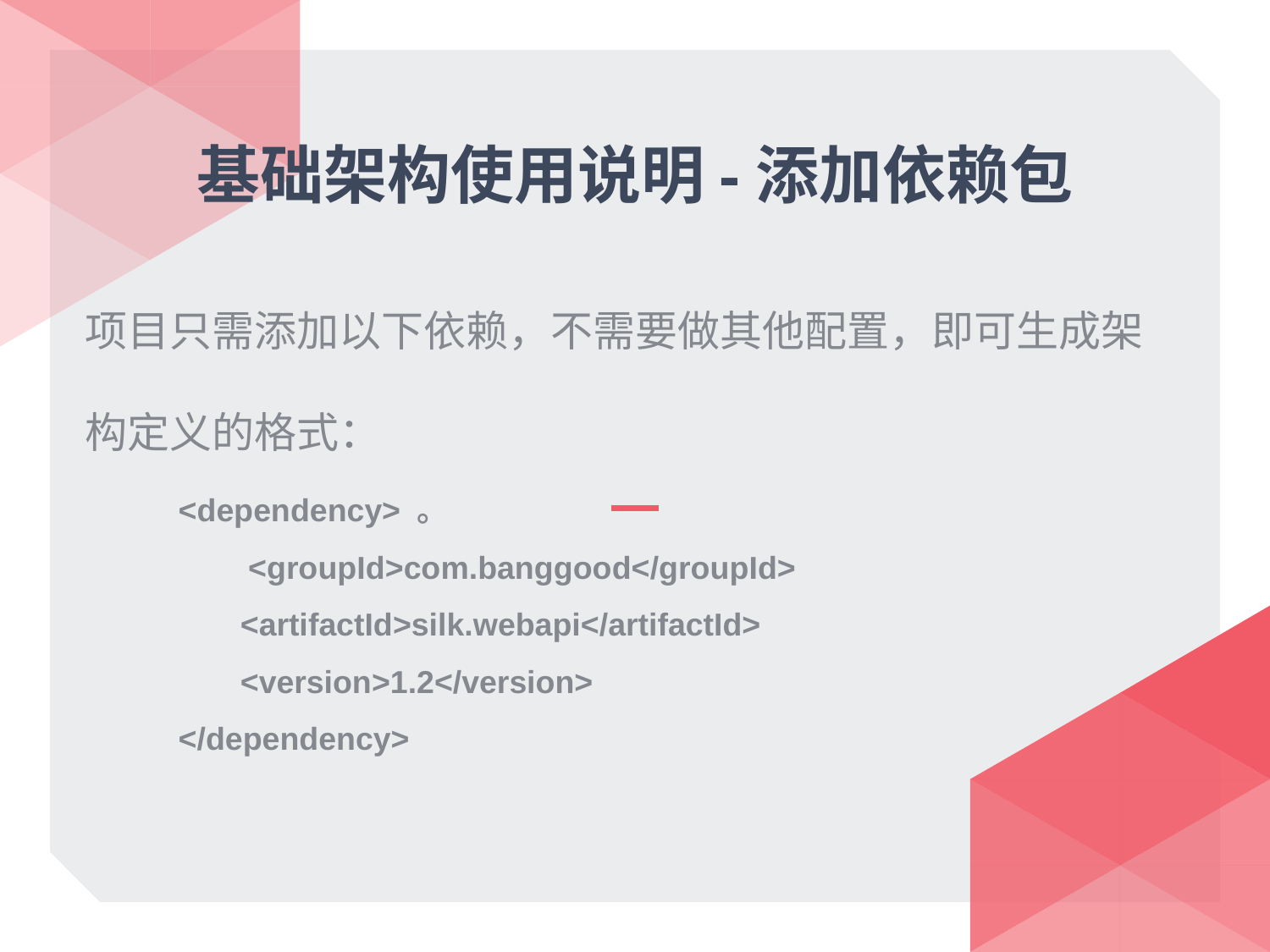

# 基础架构使用说明-添加依赖包

项目只需添加以下依赖，不需要做其他配置，即可生成架构定义的格式：
<dependency> 。
       <groupId>com.banggood</groupId>
       <artifactId>silk.webapi</artifactId>
       <version>1.2</version>
</dependency>